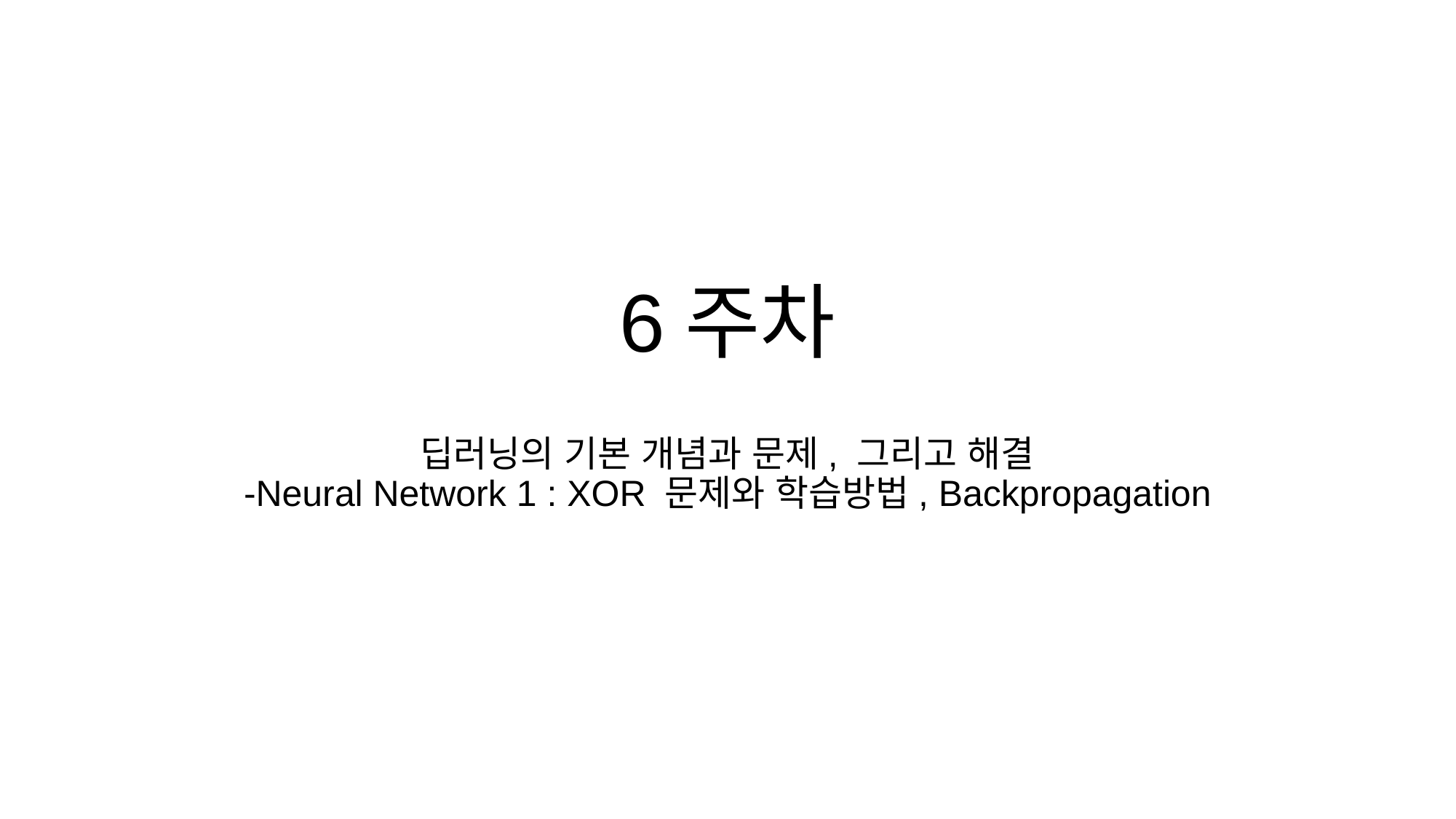

# 6주차
딥러닝의 기본 개념과 문제, 그리고 해결
-Neural Network 1 : XOR 문제와 학습방법, Backpropagation